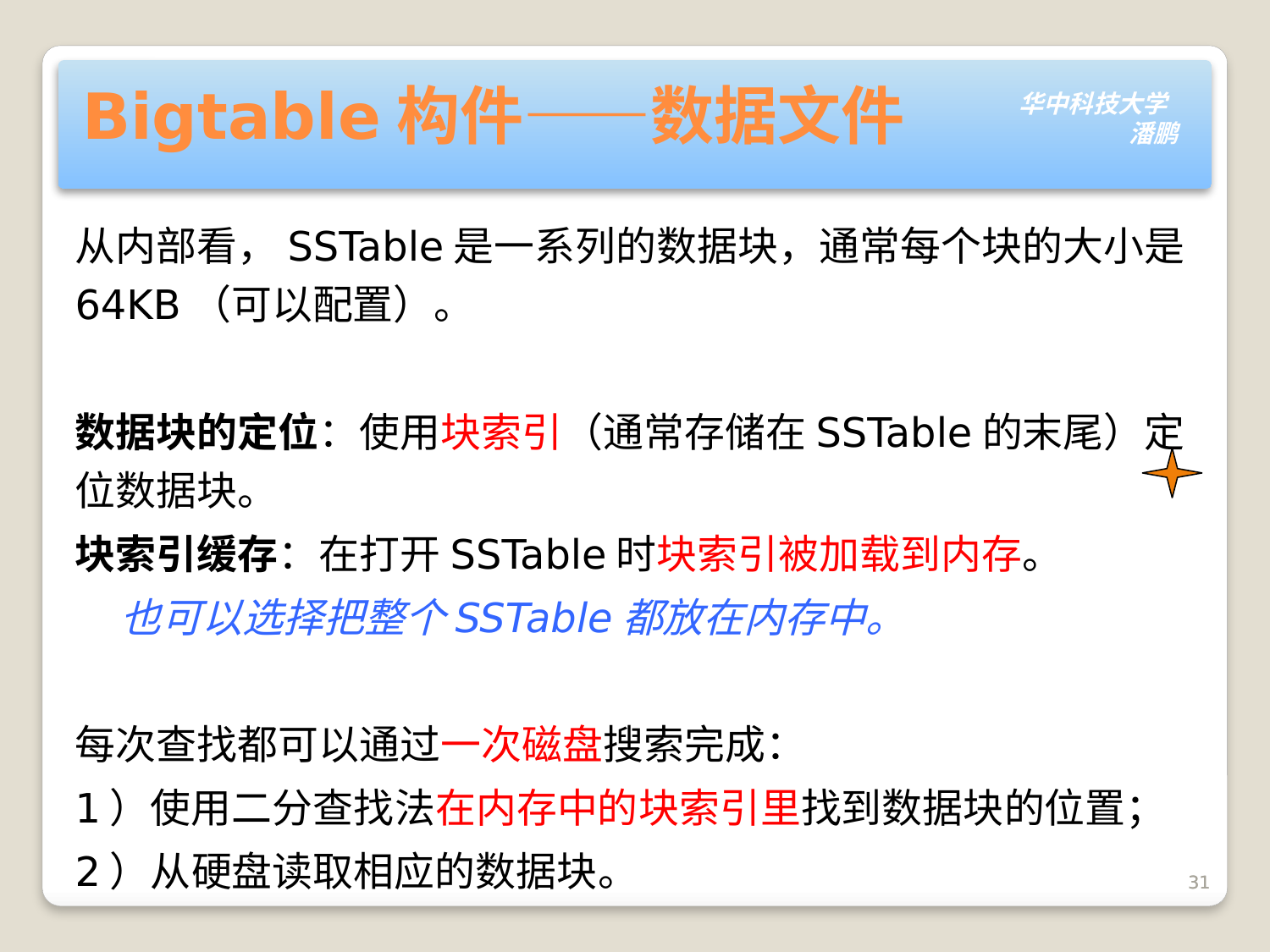

# Bigtable构件——数据文件
从内部看，SSTable是一系列的数据块，通常每个块的大小是64KB（可以配置）。

数据块的定位：使用块索引（通常存储在SSTable的末尾）定位数据块。
块索引缓存：在打开SSTable时块索引被加载到内存。
    也可以选择把整个SSTable都放在内存中。

每次查找都可以通过一次磁盘搜索完成：
1）使用二分查找法在内存中的块索引里找到数据块的位置；
2）从硬盘读取相应的数据块。

31
31